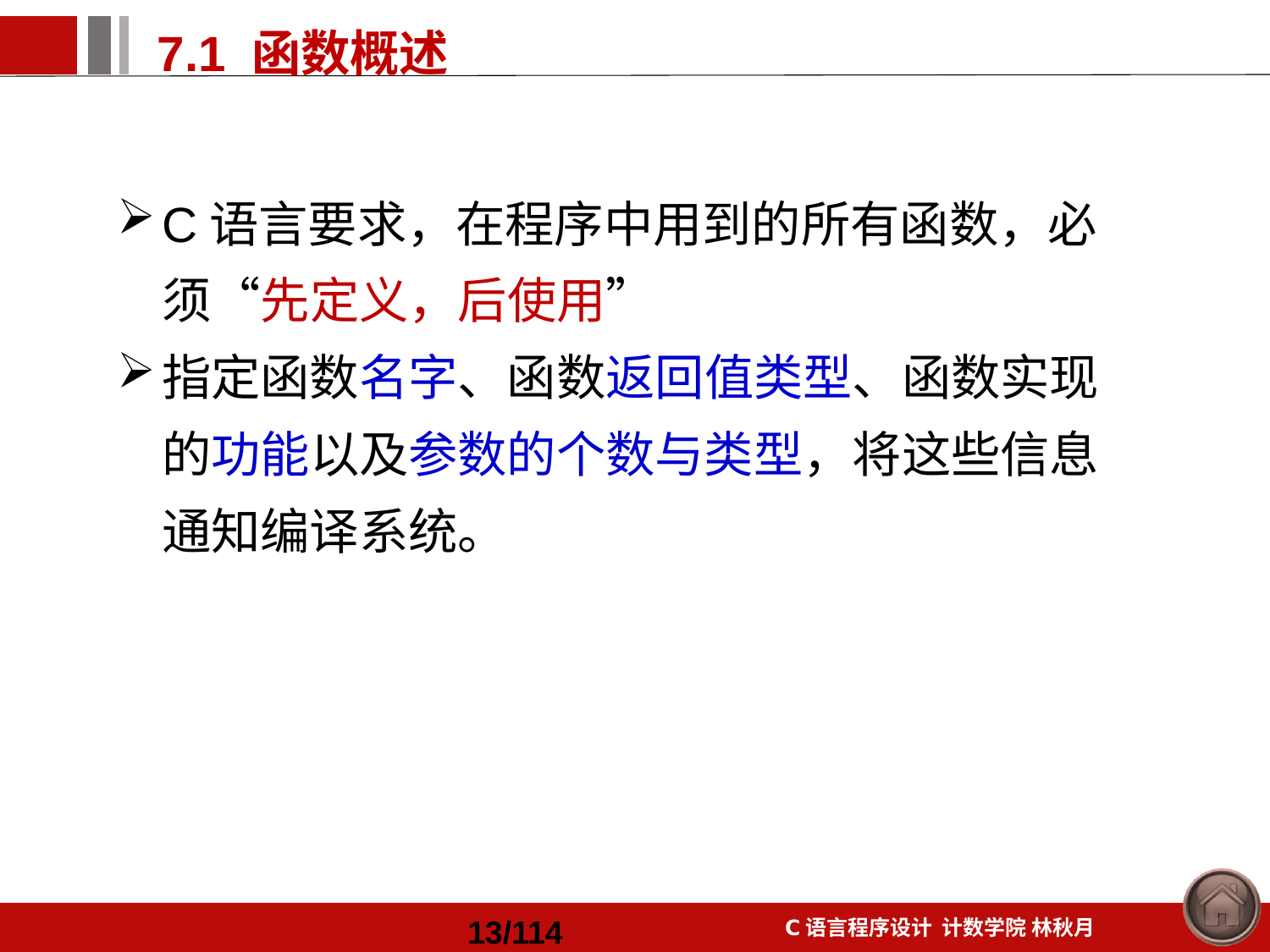

C语言要求，在程序中用到的所有函数，必须“先定义，后使用”
指定函数名字、函数返回值类型、函数实现的功能以及参数的个数与类型，将这些信息通知编译系统。